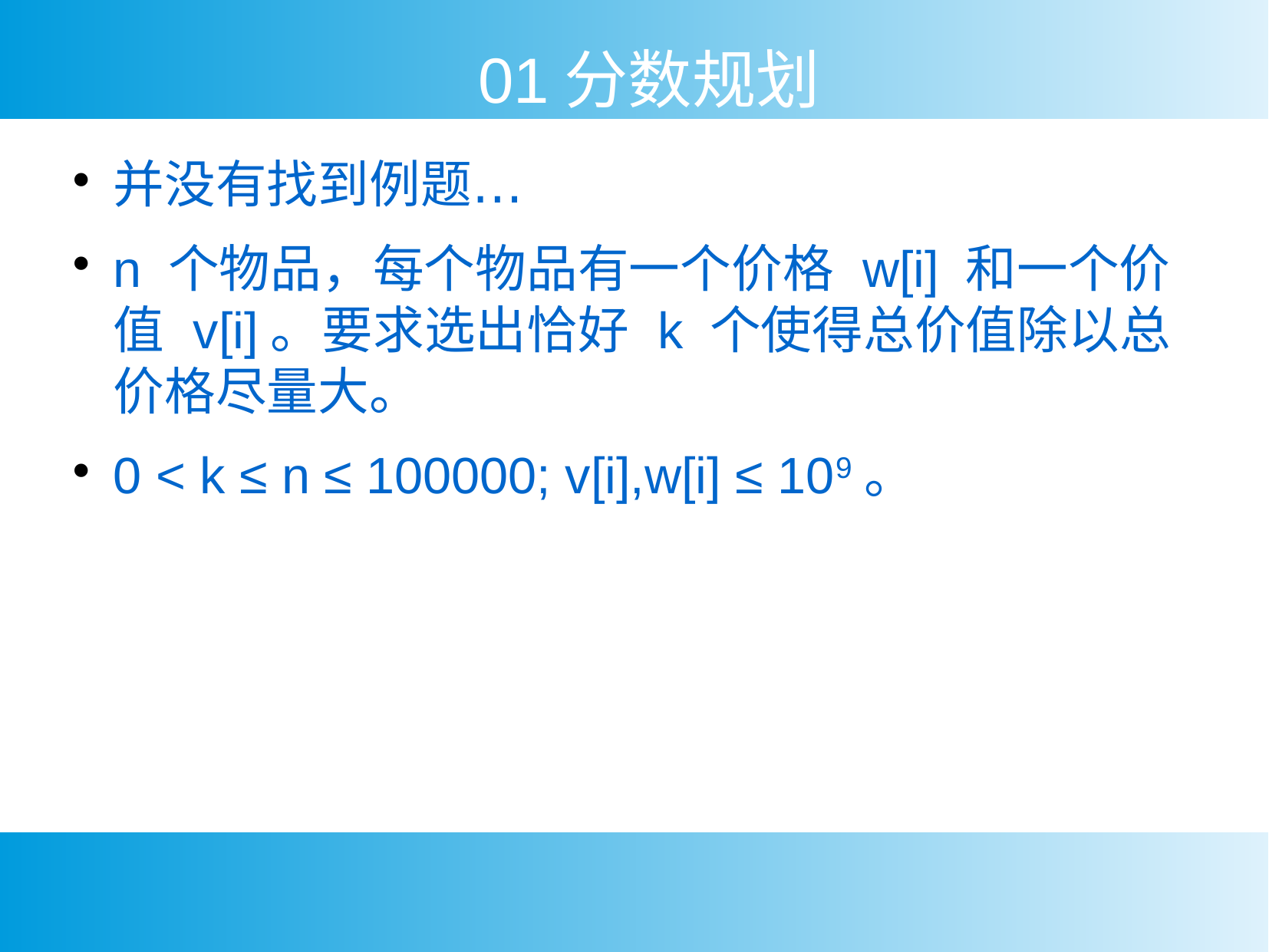

01分数规划
并没有找到例题…
n 个物品，每个物品有一个价格 w[i] 和一个价值 v[i]。要求选出恰好 k 个使得总价值除以总价格尽量大。
0 < k ≤ n ≤ 100000; v[i],w[i] ≤ 109。